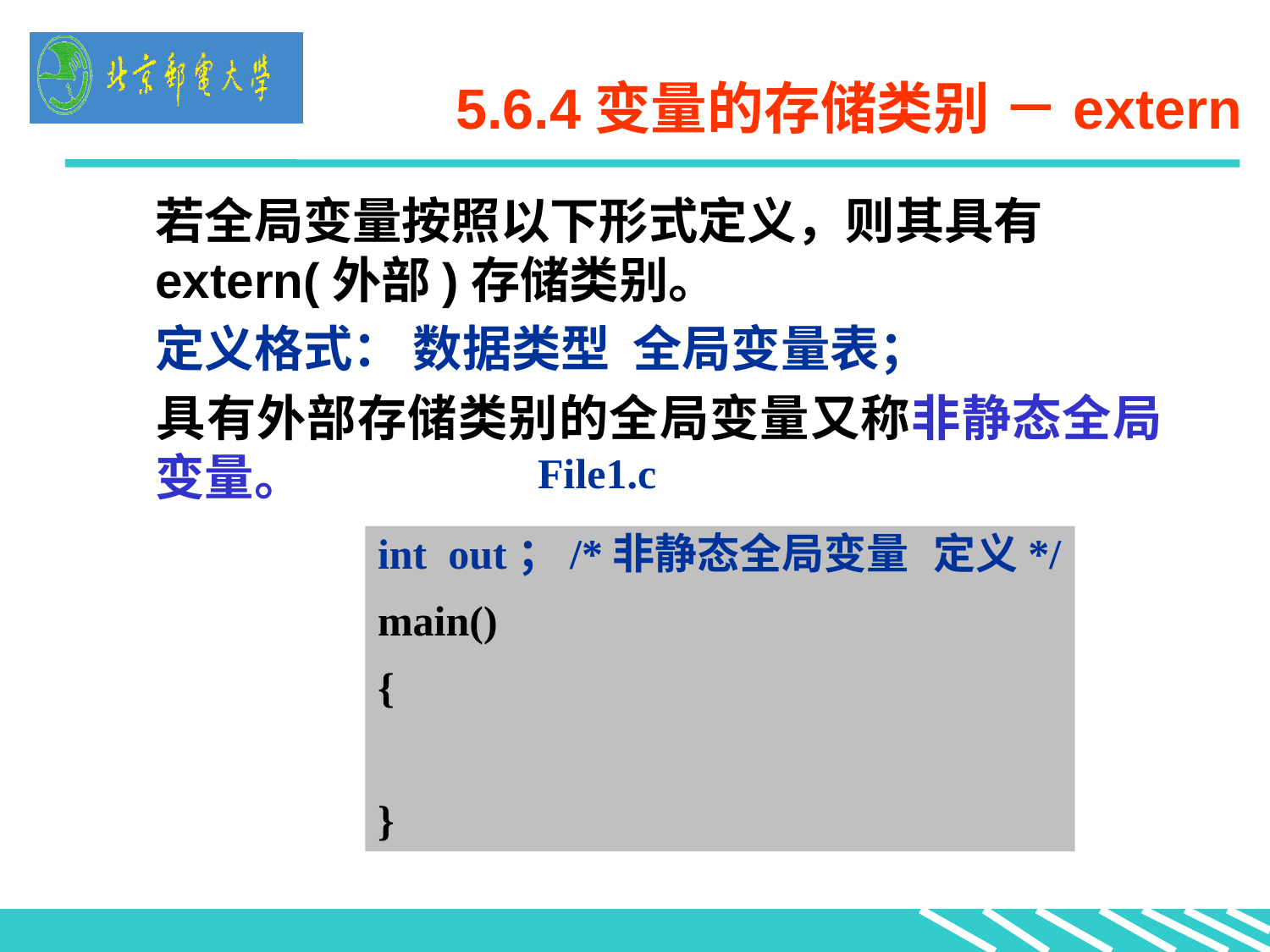

# 5.6.4变量的存储类别 －extern
	若全局变量按照以下形式定义，则其具有extern(外部)存储类别。
	定义格式： 数据类型  全局变量表；
	具有外部存储类别的全局变量又称非静态全局变量。
File1.c
int  out；/*非静态全局变量	定义*/
main()
{

}